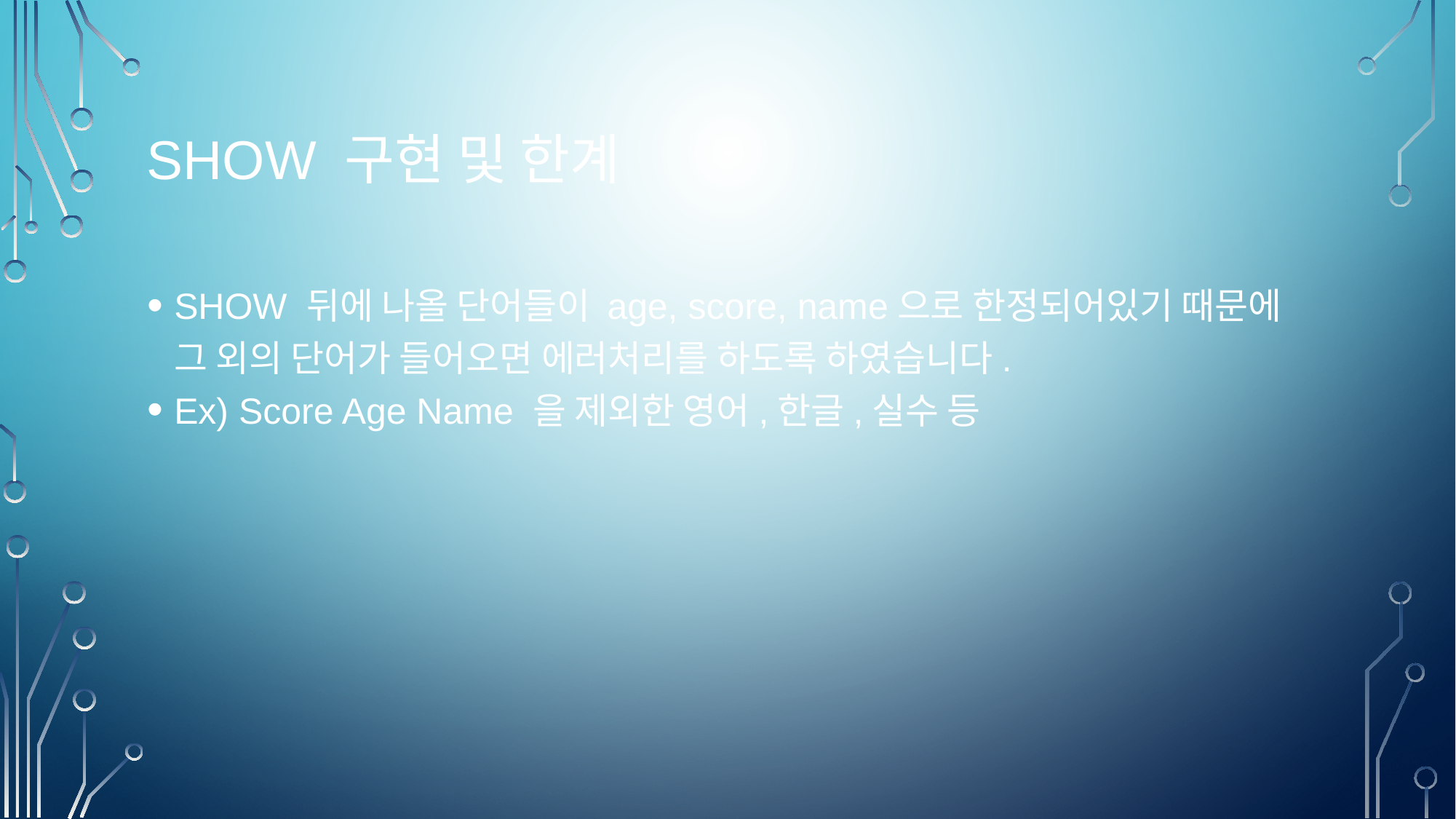

Show 구현 및 한계
SHOW 뒤에 나올 단어들이 age, score, name으로 한정되어있기 때문에 그 외의 단어가 들어오면 에러처리를 하도록 하였습니다.
Ex) Score Age Name 을 제외한 영어,한글,실수 등